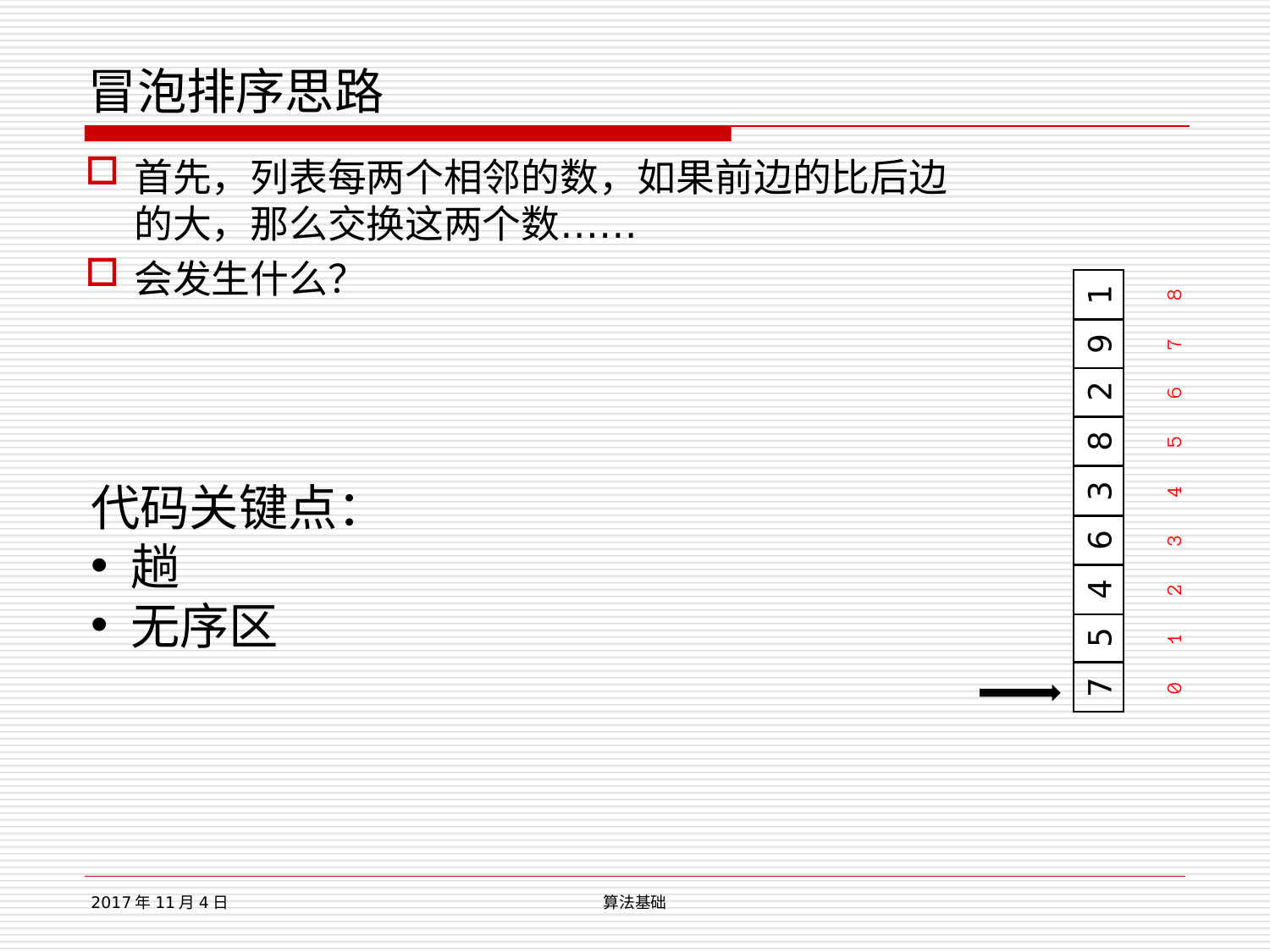

# 冒泡排序思路
首先，列表每两个相邻的数，如果前边的比后边的大，那么交换这两个数……
会发生什么？
1

8
7
6
5
4
3
2
1
0
9

2

8

3

代码关键点：
趟
无序区
6

4

5

7

2017年11月4日
算法基础
19